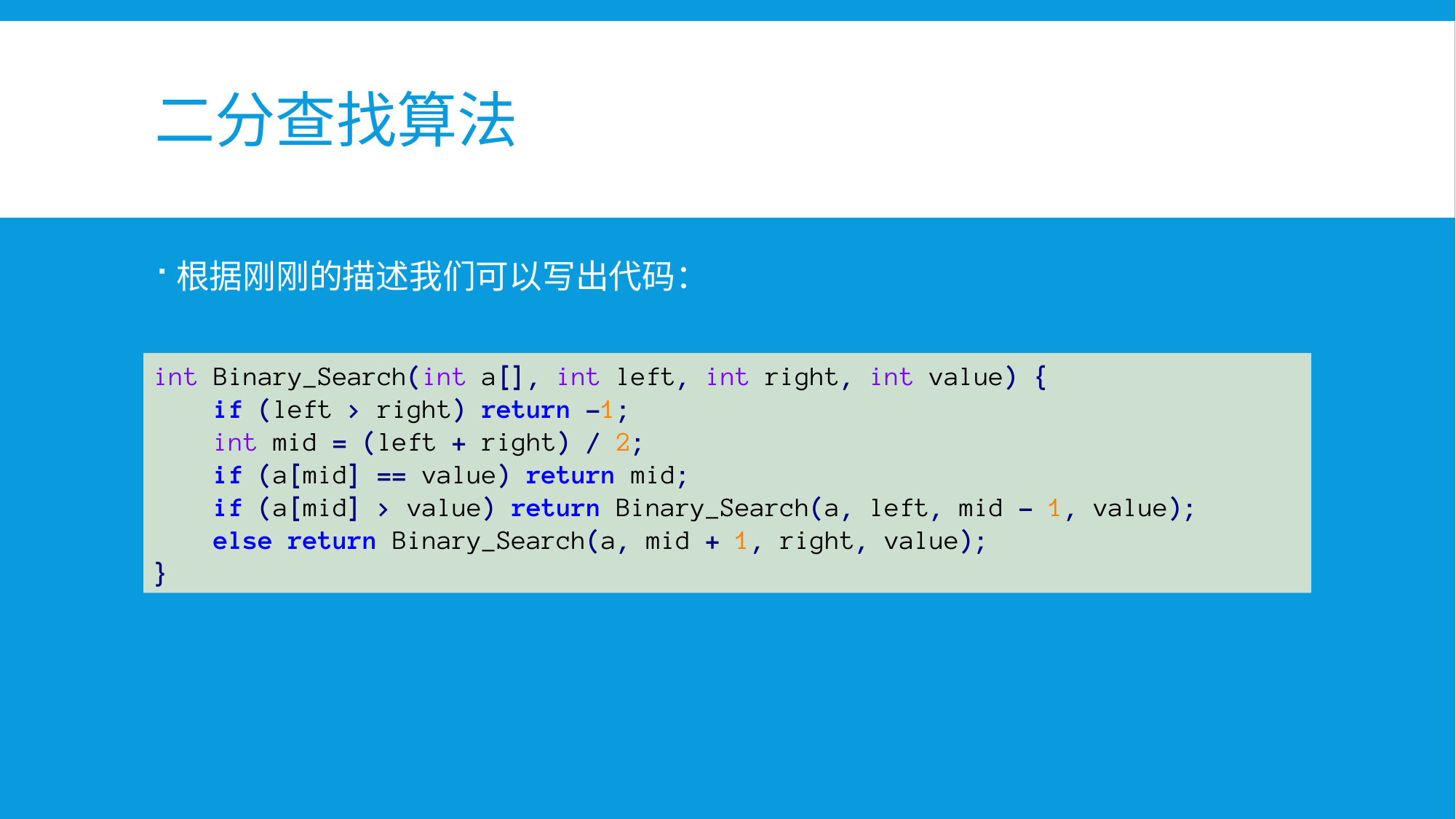

# 二分查找算法
根据刚刚的描述我们可以写出代码：

int Binary_Search(int a[], int left, int right, int value) {
    if (left > right) return -1;
    int mid = (left + right) / 2;
    if (a[mid] == value) return mid;
    if (a[mid] > value) return Binary_Search(a, left, mid - 1, value);
    else return Binary_Search(a, mid + 1, right, value);
}